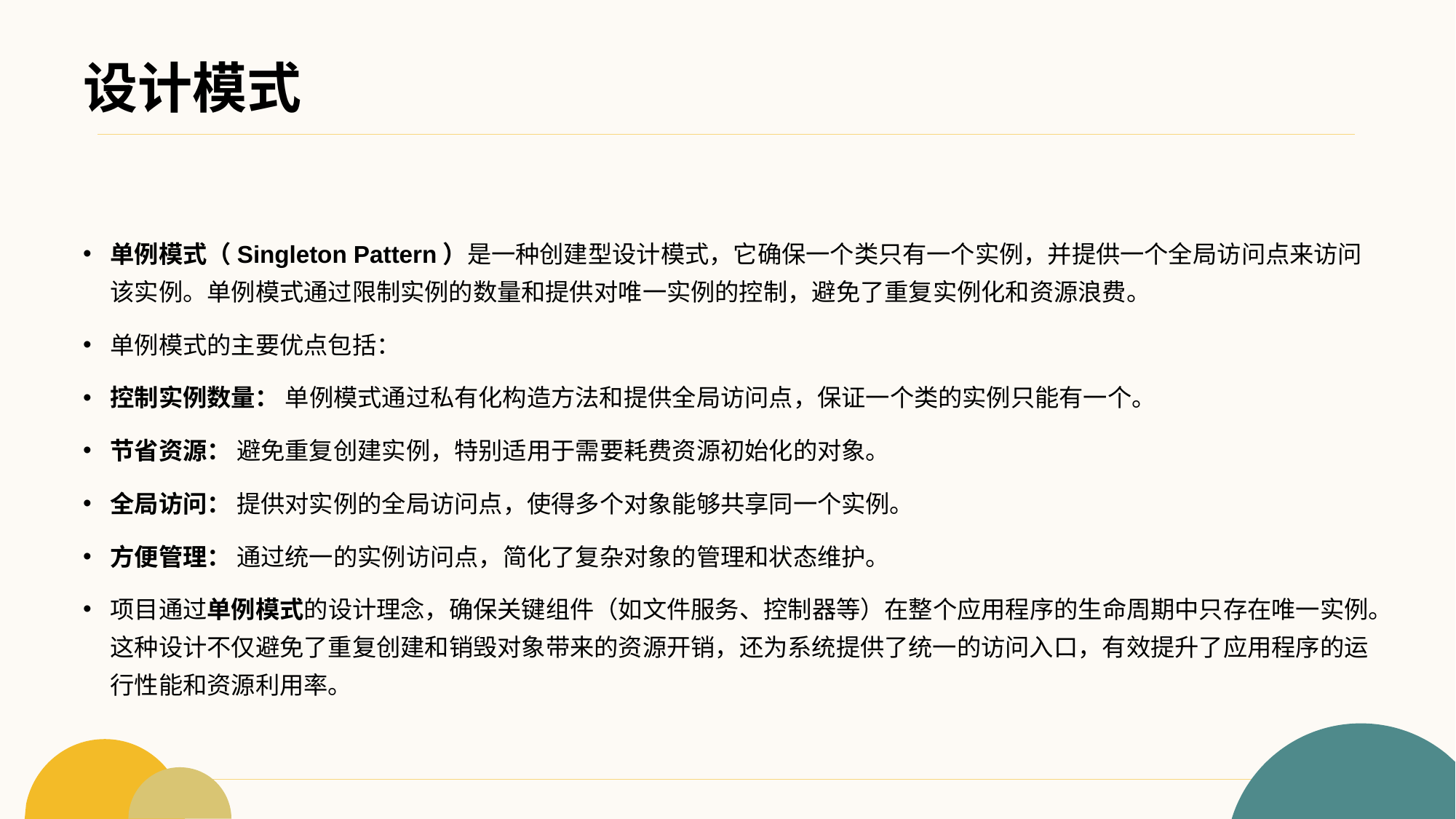

# 设计模式
单例模式（Singleton Pattern）是一种创建型设计模式，它确保一个类只有一个实例，并提供一个全局访问点来访问该实例。单例模式通过限制实例的数量和提供对唯一实例的控制，避免了重复实例化和资源浪费。
单例模式的主要优点包括：
控制实例数量： 单例模式通过私有化构造方法和提供全局访问点，保证一个类的实例只能有一个。
节省资源： 避免重复创建实例，特别适用于需要耗费资源初始化的对象。
全局访问： 提供对实例的全局访问点，使得多个对象能够共享同一个实例。
方便管理： 通过统一的实例访问点，简化了复杂对象的管理和状态维护。
项目通过单例模式的设计理念，确保关键组件（如文件服务、控制器等）在整个应用程序的生命周期中只存在唯一实例。这种设计不仅避免了重复创建和销毁对象带来的资源开销，还为系统提供了统一的访问入口，有效提升了应用程序的运行性能和资源利用率。